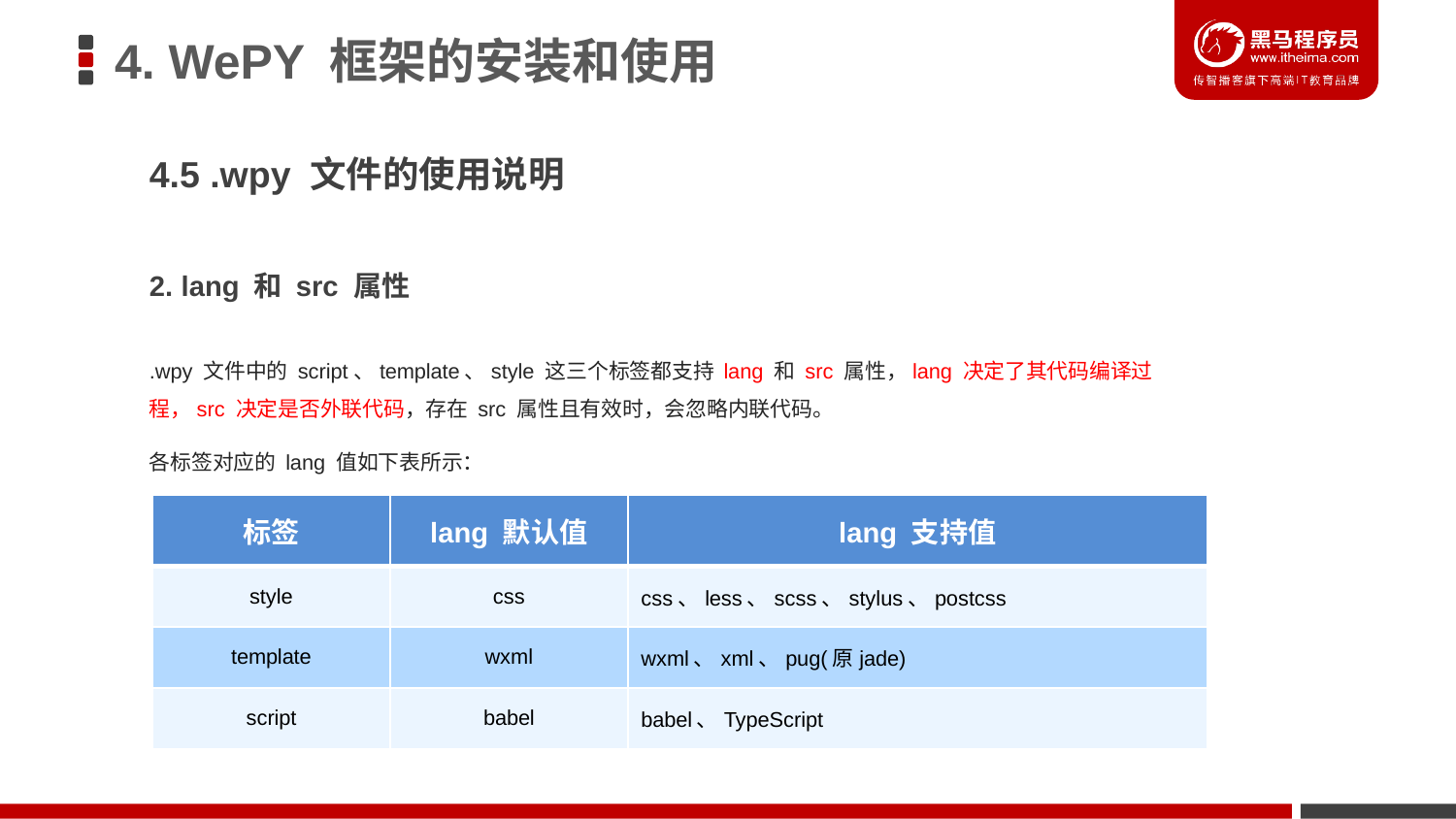

# 4. WePY 框架的安装和使用
4.5 .wpy 文件的使用说明
2. lang 和 src 属性
.wpy 文件中的 script、template、style 这三个标签都支持 lang 和 src 属性，lang 决定了其代码编译过程，src 决定是否外联代码，存在 src 属性且有效时，会忽略内联代码。
各标签对应的 lang 值如下表所示：
| 标签 | lang 默认值 | lang 支持值 |
| --- | --- | --- |
| style | css | css、less、scss、stylus、postcss |
| template | wxml | wxml、xml、pug(原jade) |
| script | babel | babel、TypeScript |